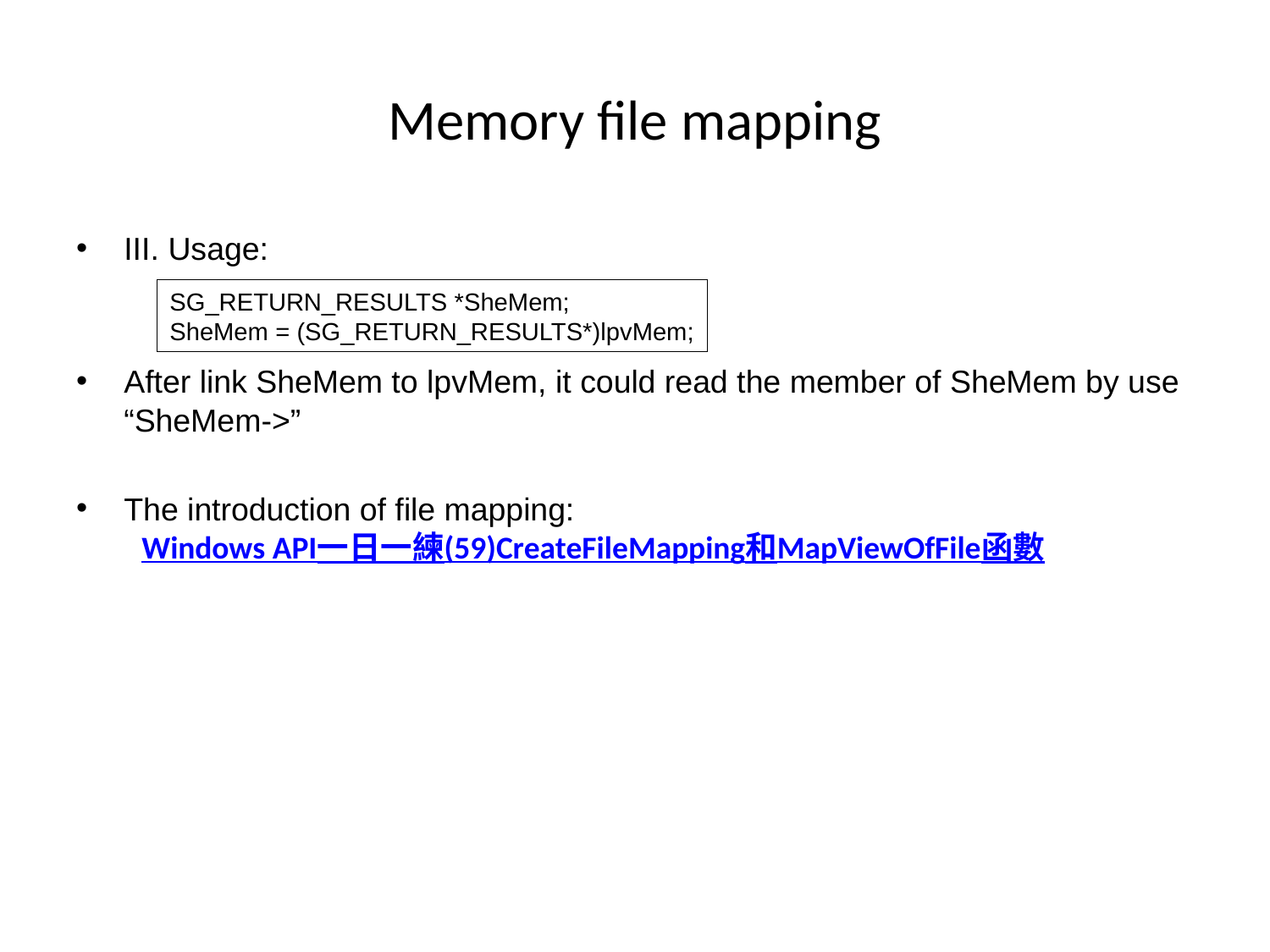

# Memory file mapping
III. Usage:

After link SheMem to lpvMem, it could read the member of SheMem by use “SheMem->”

The introduction of file mapping:
  Windows API一日一練(59)CreateFileMapping和MapViewOfFile函數
SG_RETURN_RESULTS *SheMem;
SheMem = (SG_RETURN_RESULTS*)lpvMem;